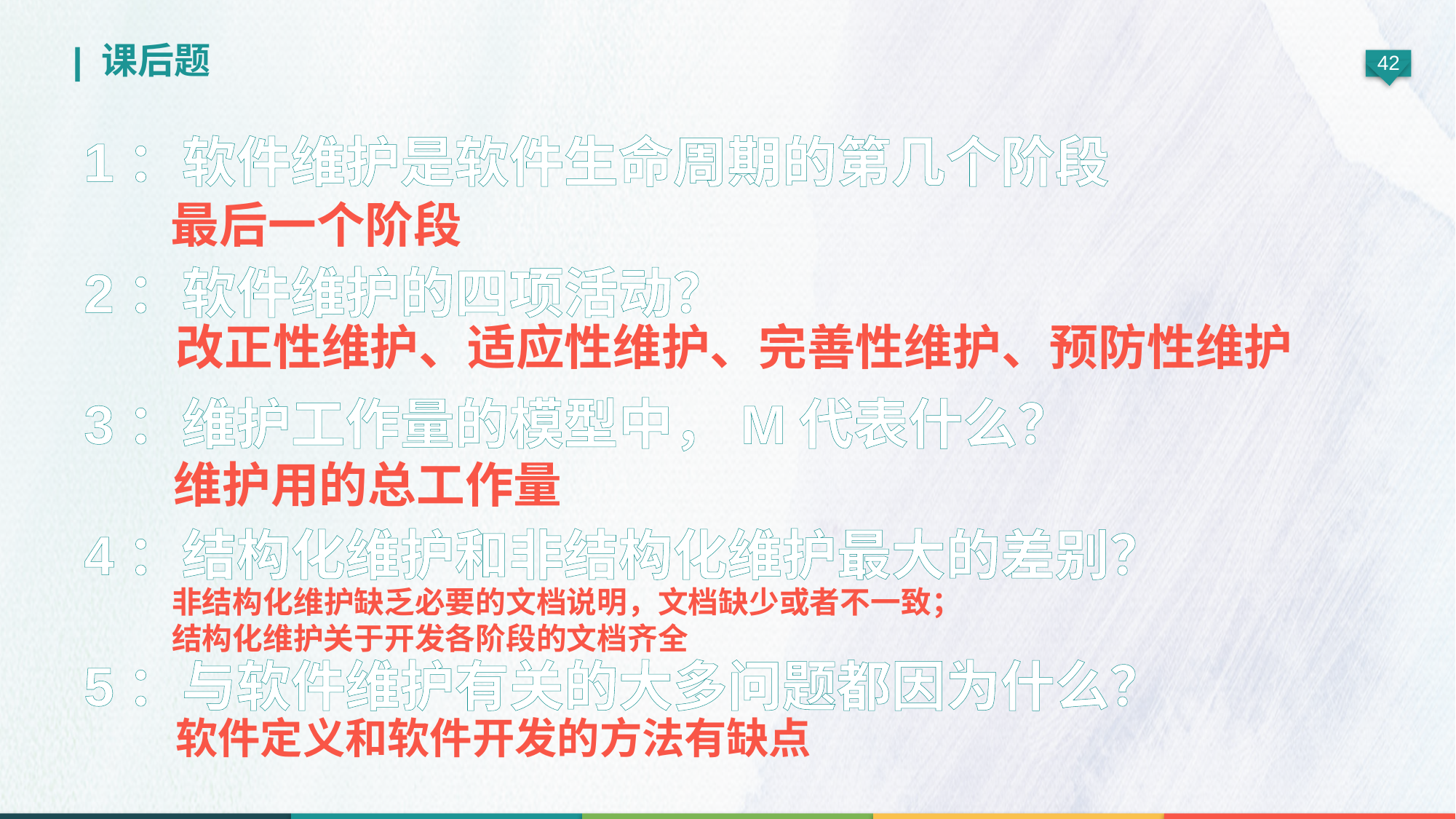

| 课后题
1：软件维护是软件生命周期的第几个阶段

2：软件维护的四项活动？

3：维护工作量的模型中，M代表什么？

4：结构化维护和非结构化维护最大的差别？

5：与软件维护有关的大多问题都因为什么？
最后一个阶段
改正性维护、适应性维护、完善性维护、预防性维护
维护用的总工作量
非结构化维护缺乏必要的文档说明，文档缺少或者不一致；
结构化维护关于开发各阶段的文档齐全
软件定义和软件开发的方法有缺点